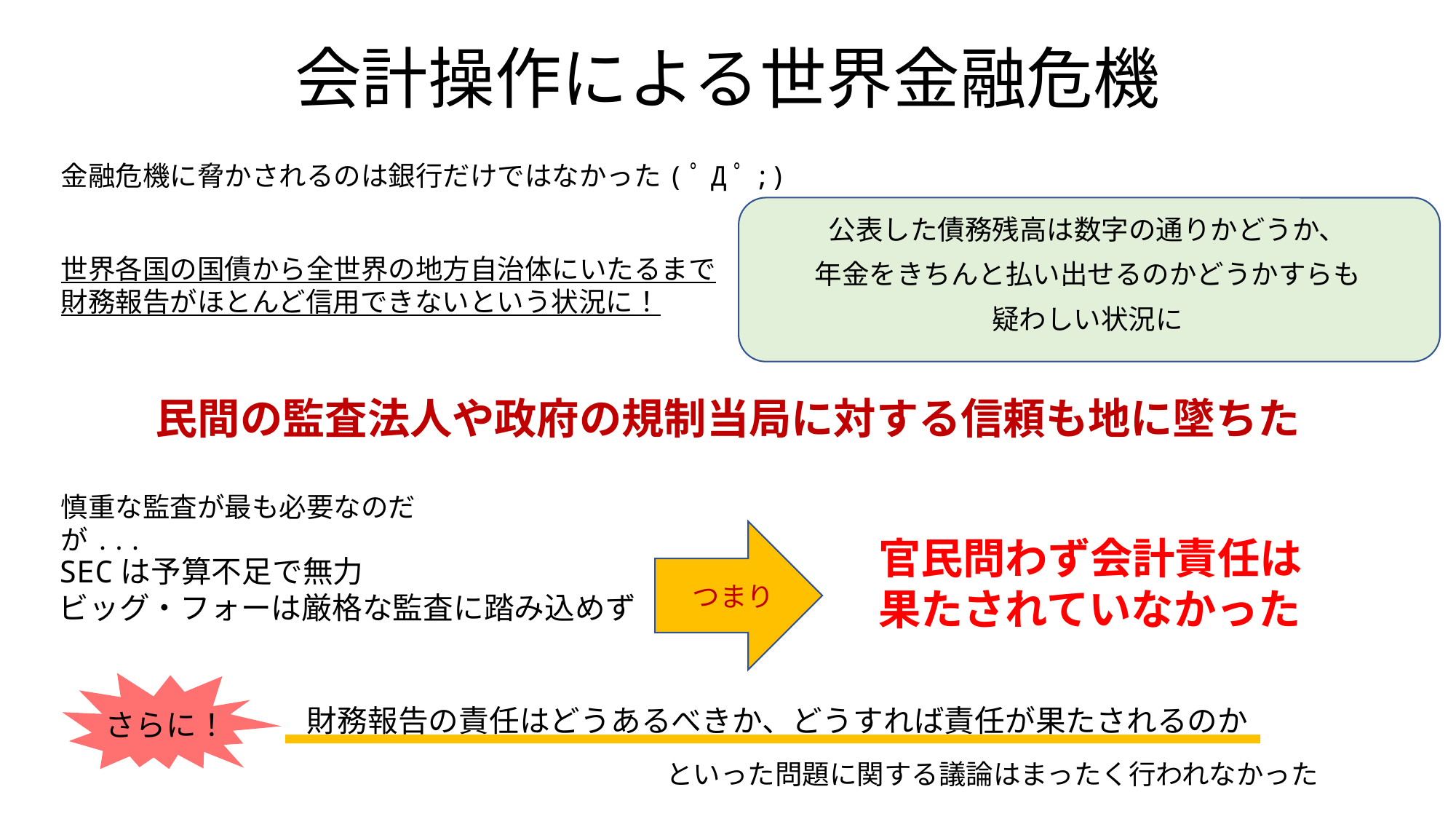

# 会計操作による世界金融危機
金融危機に脅かされるのは銀行だけではなかった(ﾟДﾟ;)

公表した債務残高は数字の通りかどうか、
年金をきちんと払い出せるのかどうかすらも
疑わしい状況に
世界各国の国債から全世界の地方自治体にいたるまで
財務報告がほとんど信用できないという状況に！
民間の監査法人や政府の規制当局に対する信頼も地に墜ちた
慎重な監査が最も必要なのだが...
つまり
官民問わず会計責任は
果たされていなかった
SECは予算不足で無力
ビッグ・フォーは厳格な監査に踏み込めず

財務報告の責任はどうあるべきか、どうすれば責任が果たされるのか

さらに！
といった問題に関する議論はまったく行われなかった